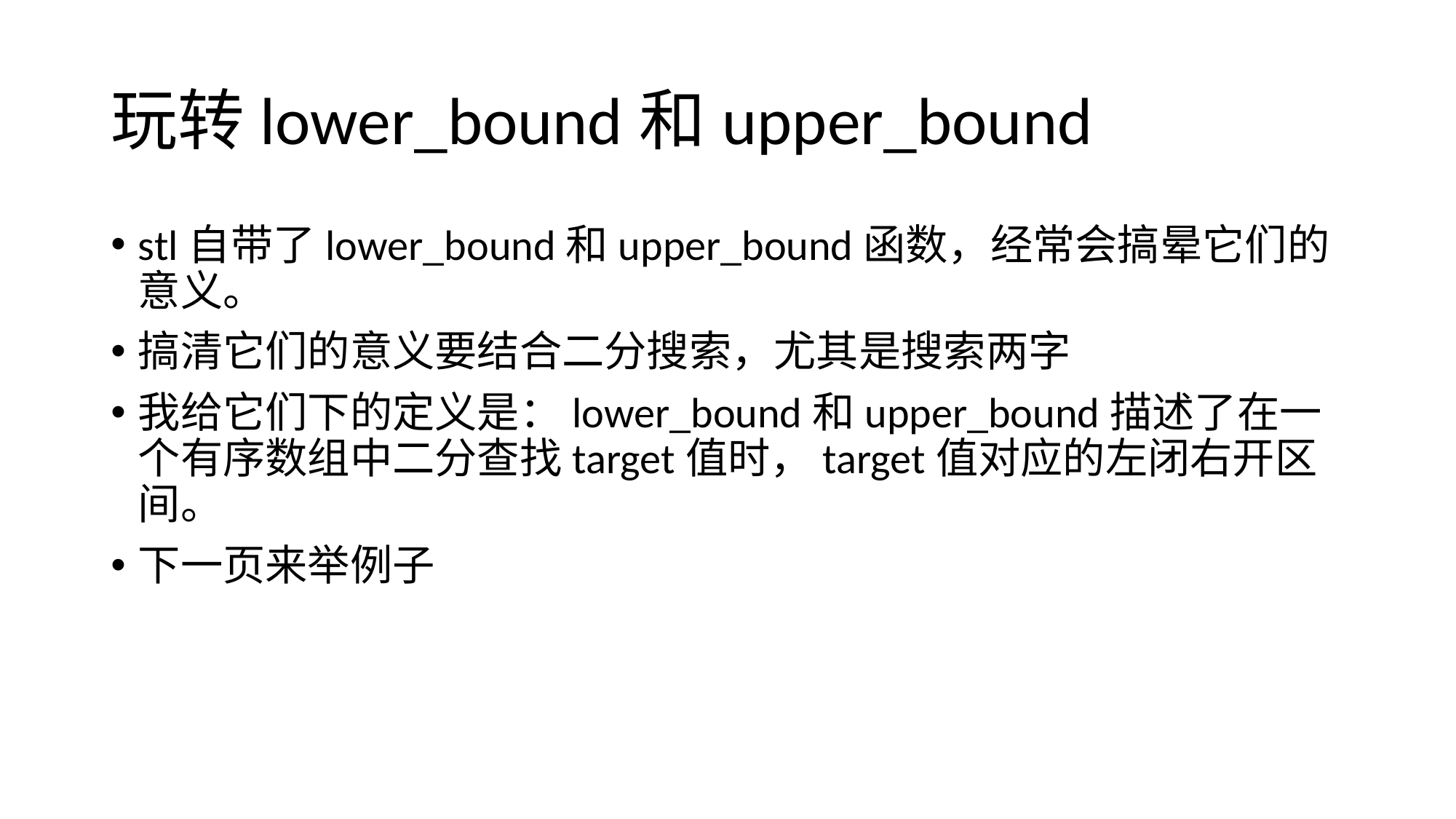

# 玩转lower_bound和upper_bound
stl自带了lower_bound和upper_bound函数，经常会搞晕它们的意义。
搞清它们的意义要结合二分搜索，尤其是搜索两字
我给它们下的定义是：lower_bound和upper_bound描述了在一个有序数组中二分查找target值时，target值对应的左闭右开区间。
下一页来举例子